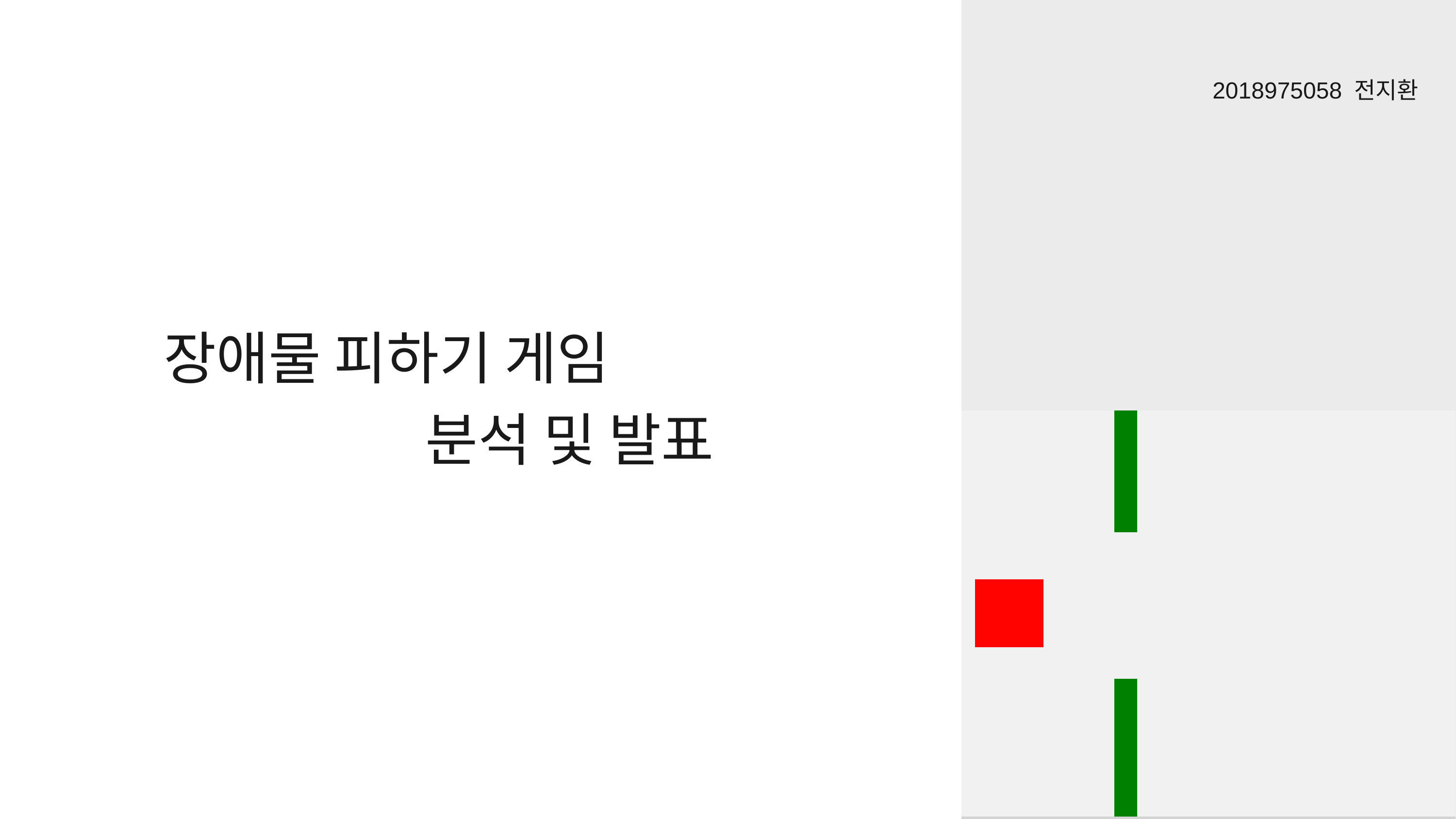

2018975058 전지환
장애물 피하기 게임
   분석 및 발표

아람 의료